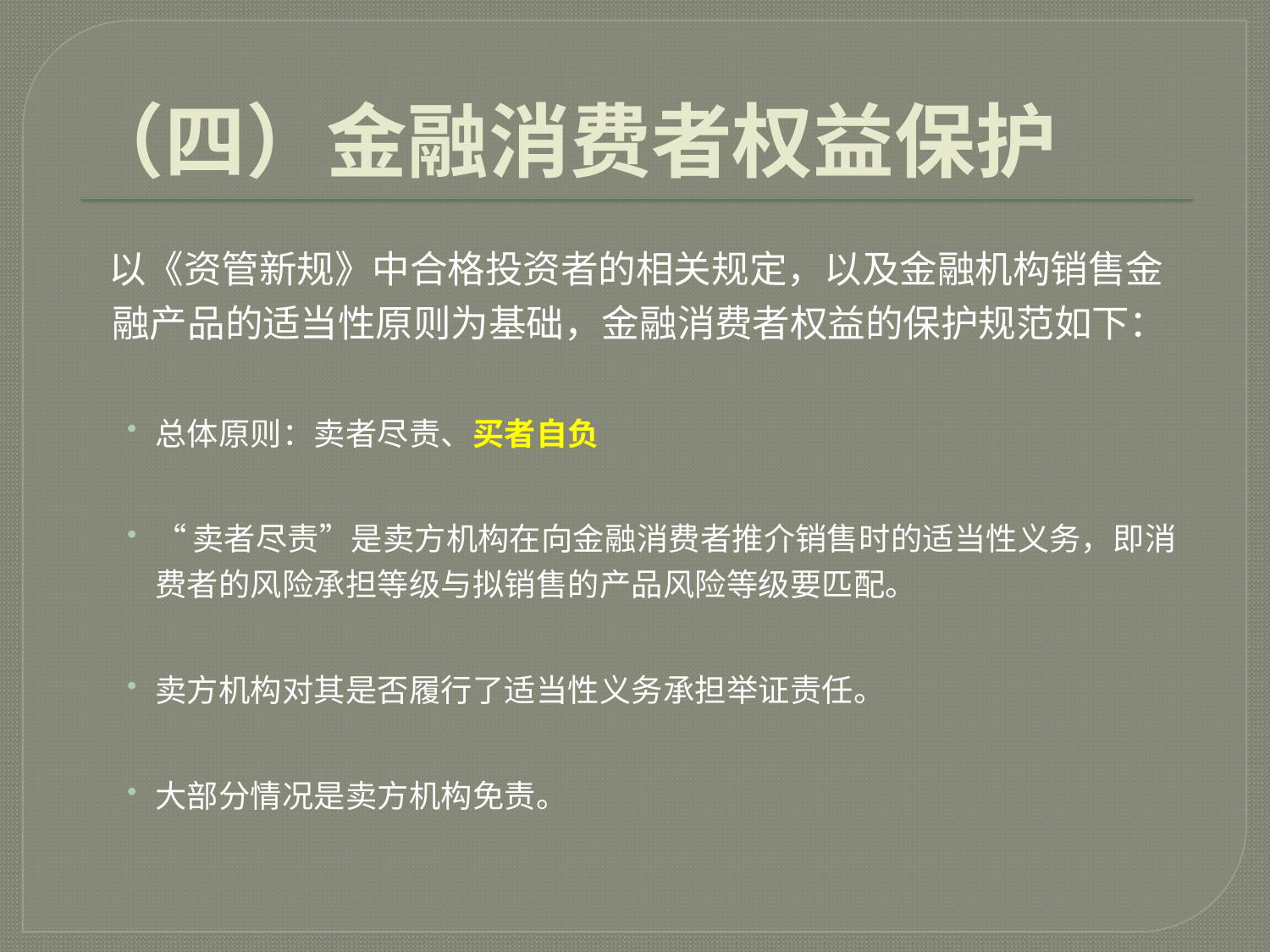

# （四）金融消费者权益保护
   以《资管新规》中合格投资者的相关规定，以及金融机构销售金融产品的适当性原则为基础，金融消费者权益的保护规范如下：

总体原则：卖者尽责、买者自负

“卖者尽责”是卖方机构在向金融消费者推介销售时的适当性义务，即消费者的风险承担等级与拟销售的产品风险等级要匹配。

卖方机构对其是否履行了适当性义务承担举证责任。

大部分情况是卖方机构免责。